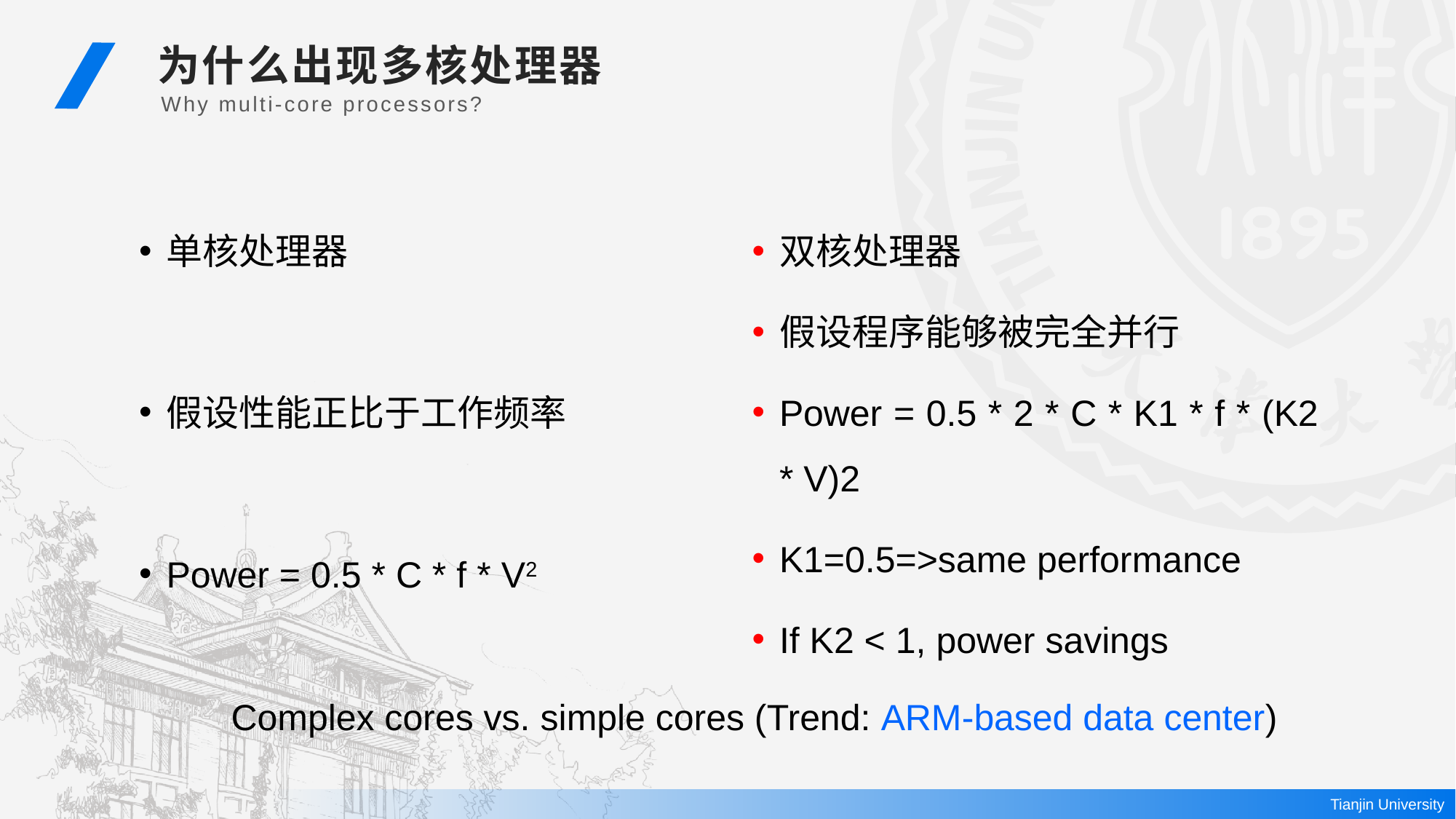

为什么出现多核处理器
   Why multi-core processors?
单核处理器

假设性能正比于工作频率

Power = 0.5 * C * f * V2

双核处理器
假设程序能够被完全并行
Power = 0.5 * 2 * C * K1 * f * (K2 * V)2
K1=0.5=>same performance
If K2 < 1, power savings

Complex cores vs. simple cores (Trend: ARM-based data center)